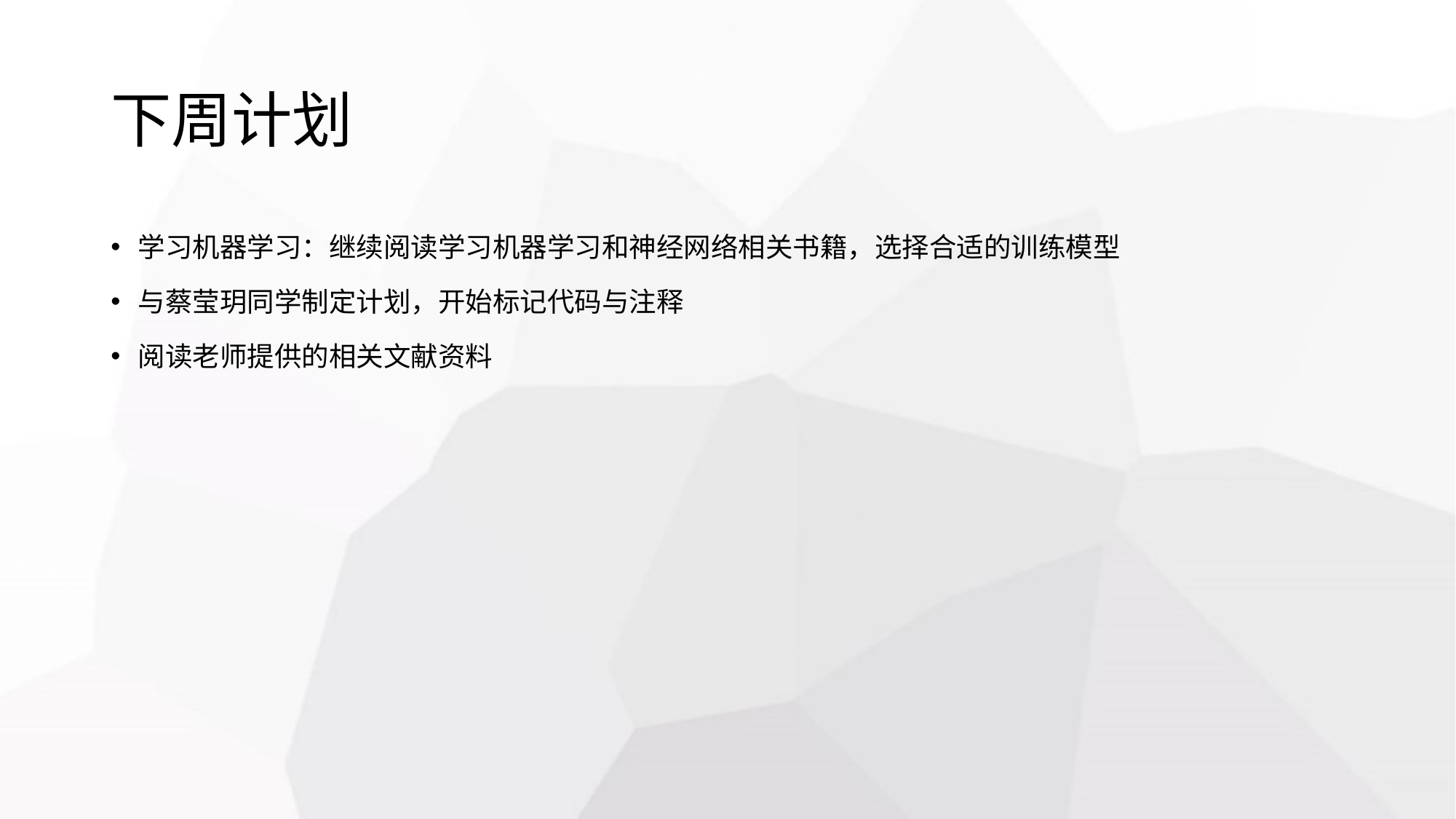

# 下周计划
学习机器学习：继续阅读学习机器学习和神经网络相关书籍，选择合适的训练模型
与蔡莹玥同学制定计划，开始标记代码与注释
阅读老师提供的相关文献资料